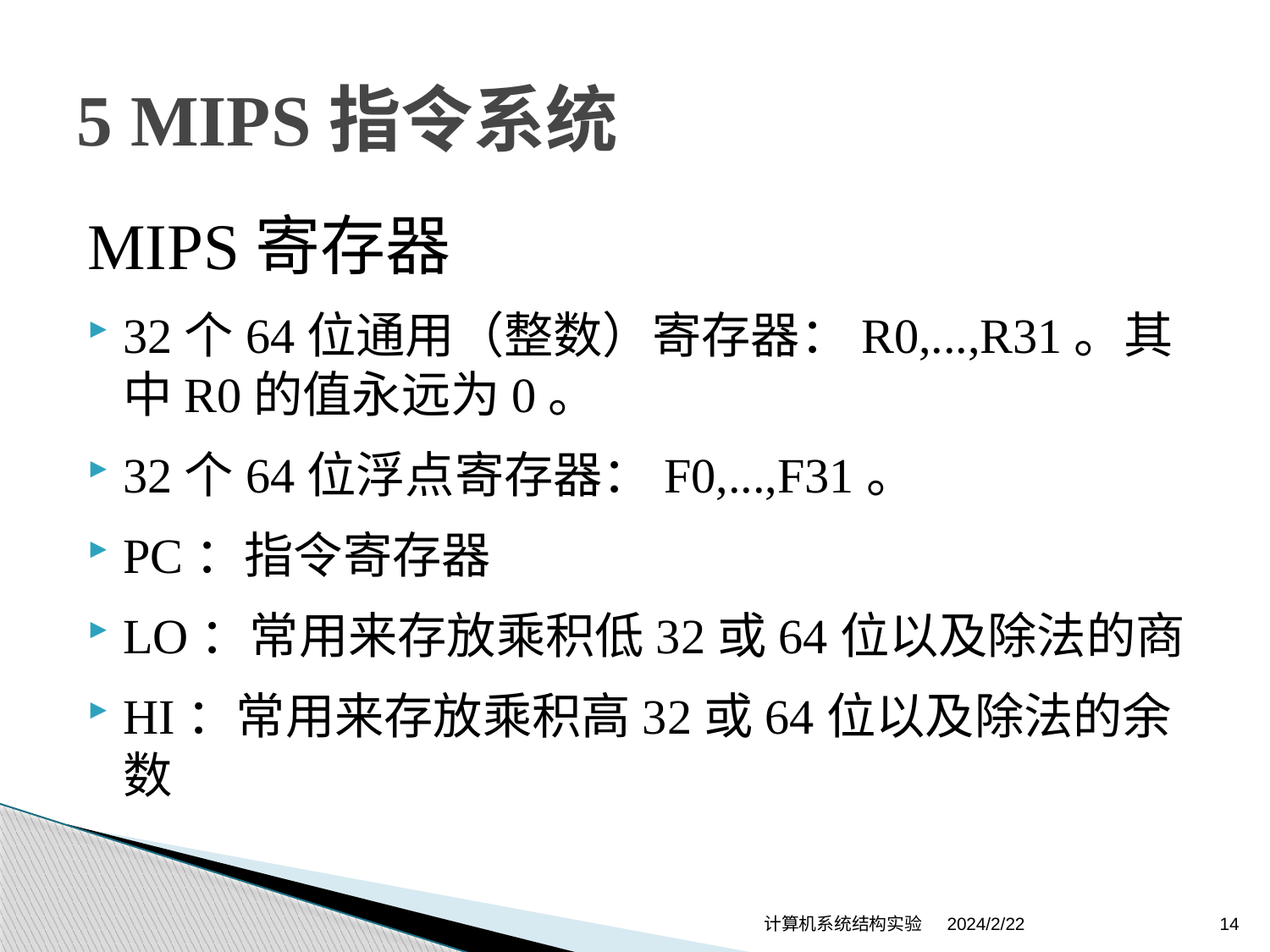

# 5 MIPS指令系统
MIPS寄存器
32个64位通用（整数）寄存器：R0,...,R31。其中R0的值永远为0。
32个64位浮点寄存器：F0,...,F31。
PC：指令寄存器
LO：常用来存放乘积低32或64位以及除法的商
HI：常用来存放乘积高32或64位以及除法的余数
计算机系统结构实验
2024/2/22
14